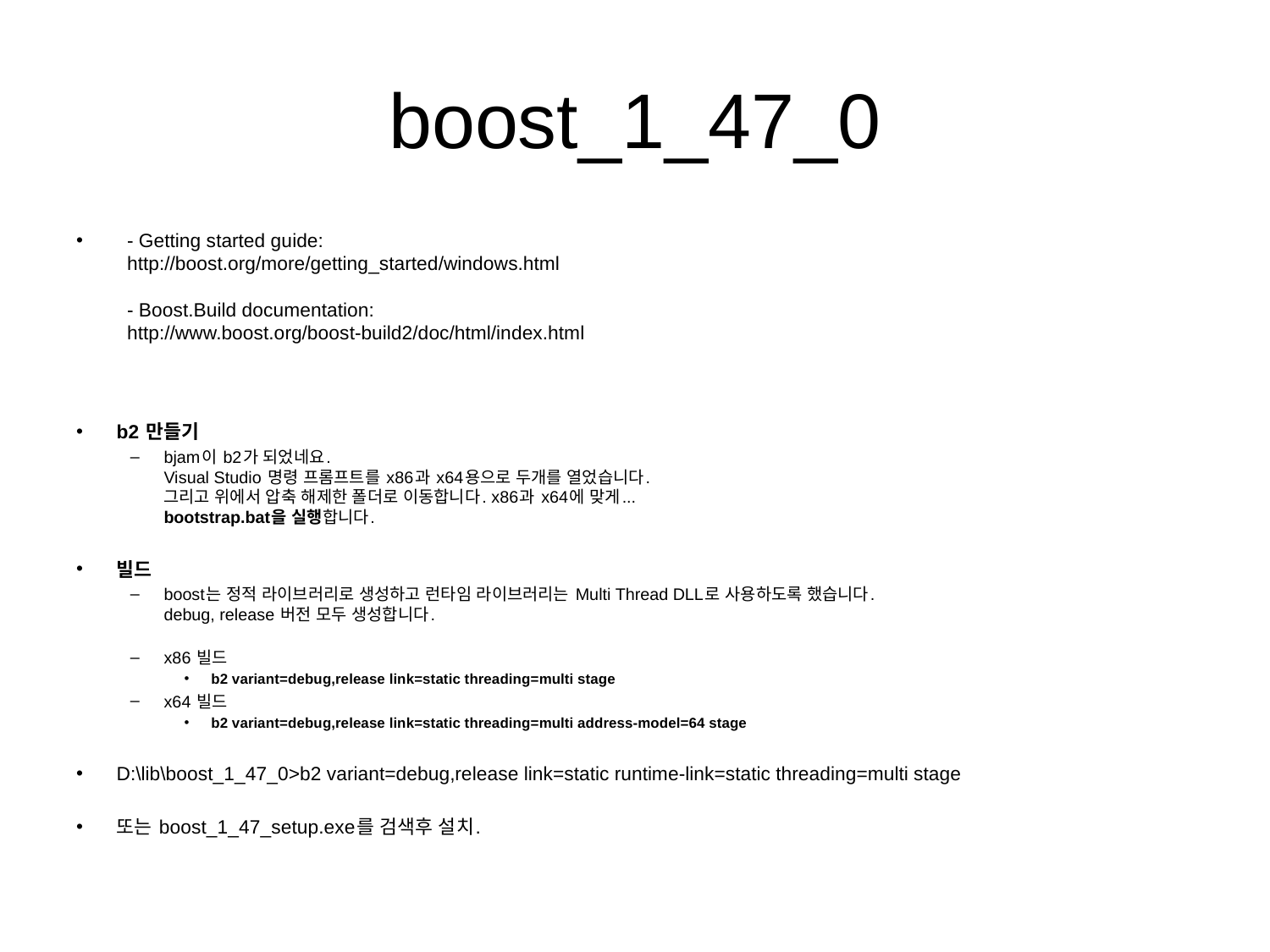

# boost_1_47_0
  - Getting started guide:
  http://boost.org/more/getting_started/windows.html
  - Boost.Build documentation:
  http://www.boost.org/boost-build2/doc/html/index.html

b2 만들기
bjam이 b2가 되었네요.
Visual Studio 명령 프롬프트를 x86과 x64용으로 두개를 열었습니다.
그리고 위에서 압축 해제한 폴더로 이동합니다. x86과 x64에 맞게...
bootstrap.bat을 실행합니다.

빌드
boost는 정적 라이브러리로 생성하고 런타임 라이브러리는 Multi Thread DLL로 사용하도록 했습니다.
debug, release 버전 모두 생성합니다.
x86 빌드
b2 variant=debug,release link=static threading=multi stage
x64 빌드
b2 variant=debug,release link=static threading=multi address-model=64 stage

D:\lib\boost_1_47_0>b2 variant=debug,release link=static runtime-link=static threading=multi stage

또는 boost_1_47_setup.exe를 검색후 설치.